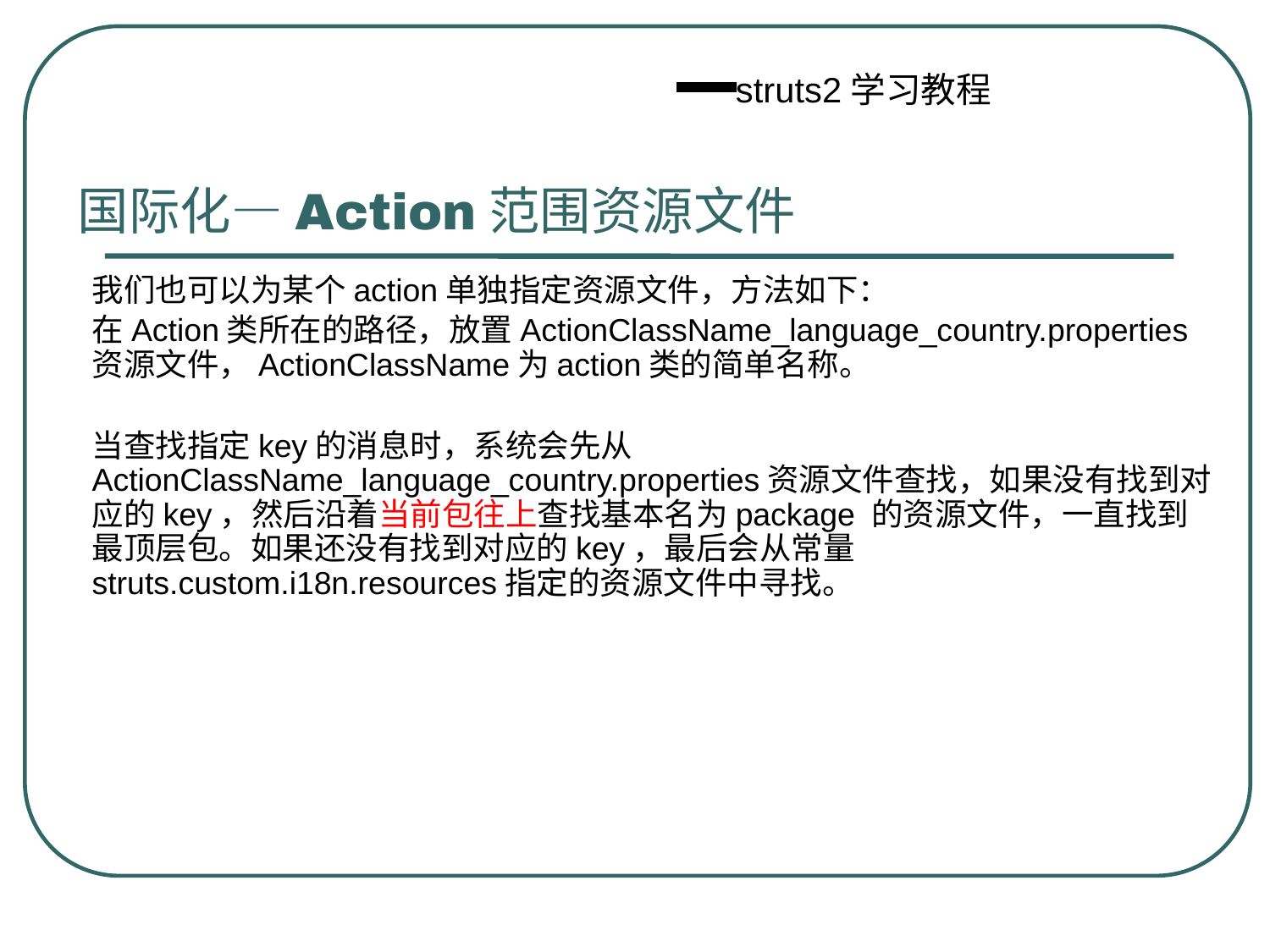

国际化—Action范围资源文件
我们也可以为某个action单独指定资源文件，方法如下：
在Action类所在的路径，放置ActionClassName_language_country.properties资源文件，ActionClassName为action类的简单名称。

当查找指定key的消息时，系统会先从ActionClassName_language_country.properties资源文件查找，如果没有找到对应的key，然后沿着当前包往上查找基本名为package 的资源文件，一直找到最顶层包。如果还没有找到对应的key，最后会从常量struts.custom.i18n.resources指定的资源文件中寻找。